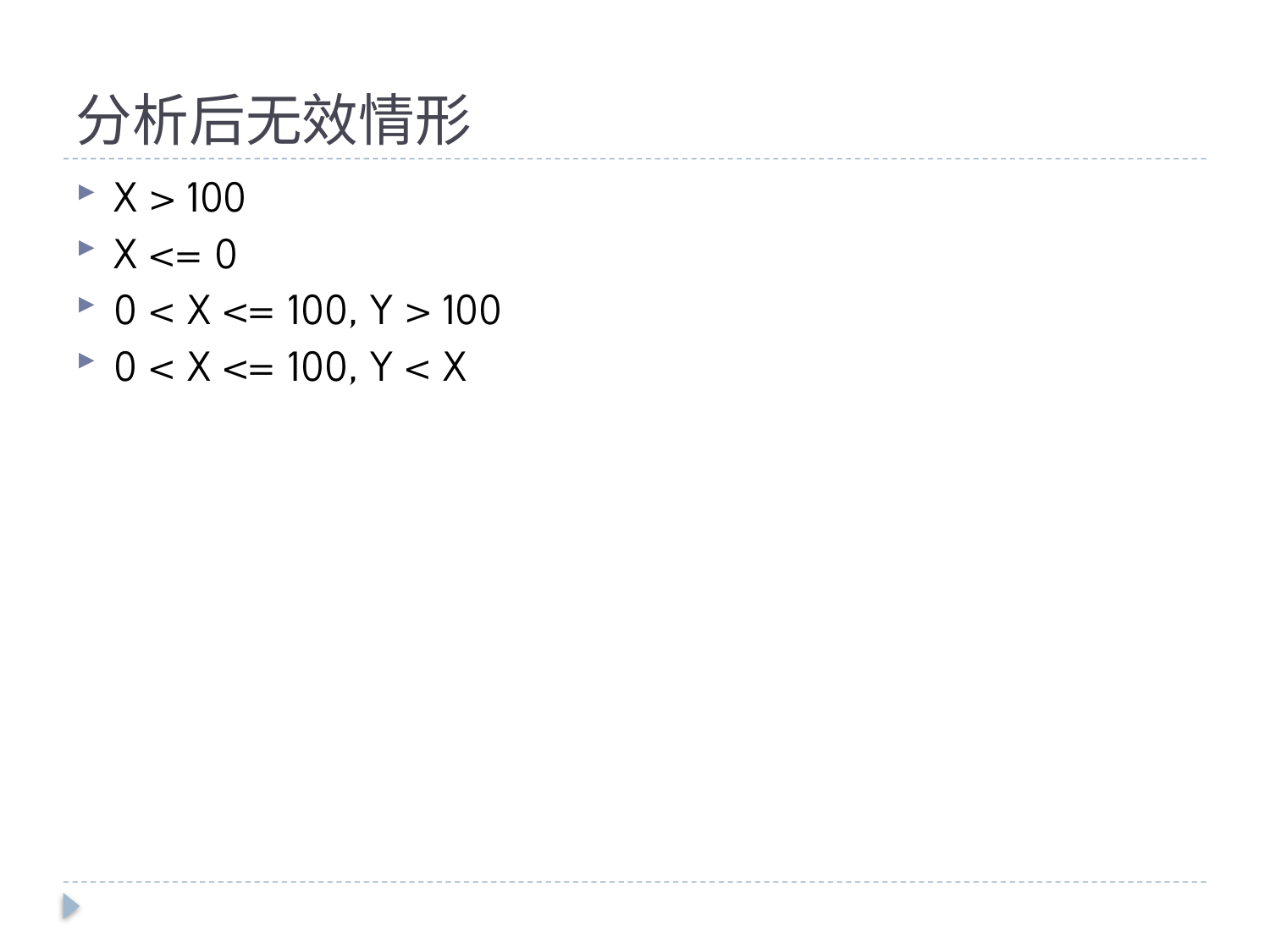

# 分析后无效情形
X > 100
X <= 0
0 < X <= 100, Y > 100
0 < X <= 100, Y < X